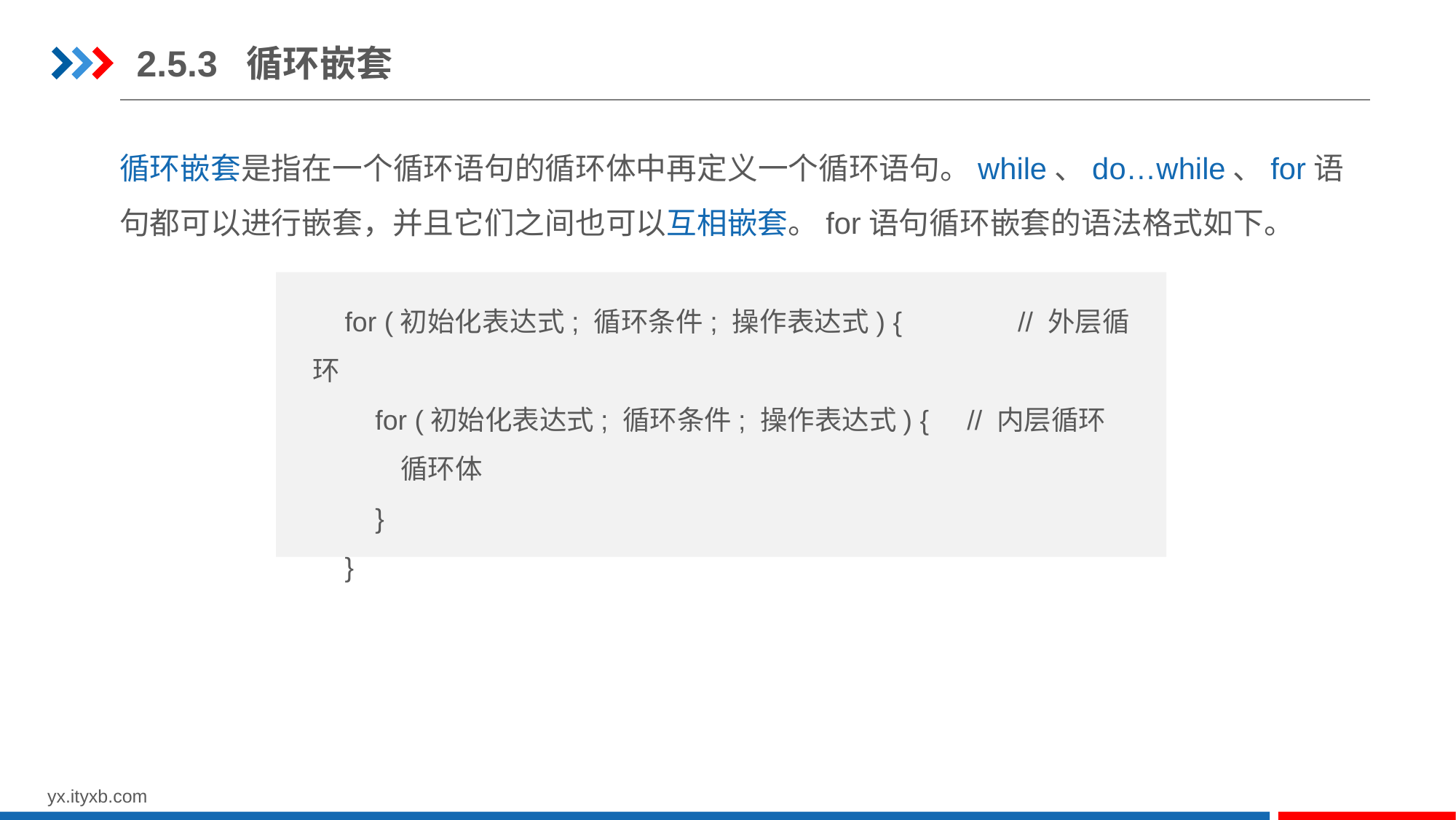

2.5.3  循环嵌套
循环嵌套是指在一个循环语句的循环体中再定义一个循环语句。while、do…while、for语句都可以进行嵌套，并且它们之间也可以互相嵌套。for语句循环嵌套的语法格式如下。

for (初始化表达式; 循环条件; 操作表达式) {	      // 外层循环
    for (初始化表达式; 循环条件; 操作表达式) {     // 内层循环
        循环体
    }
}